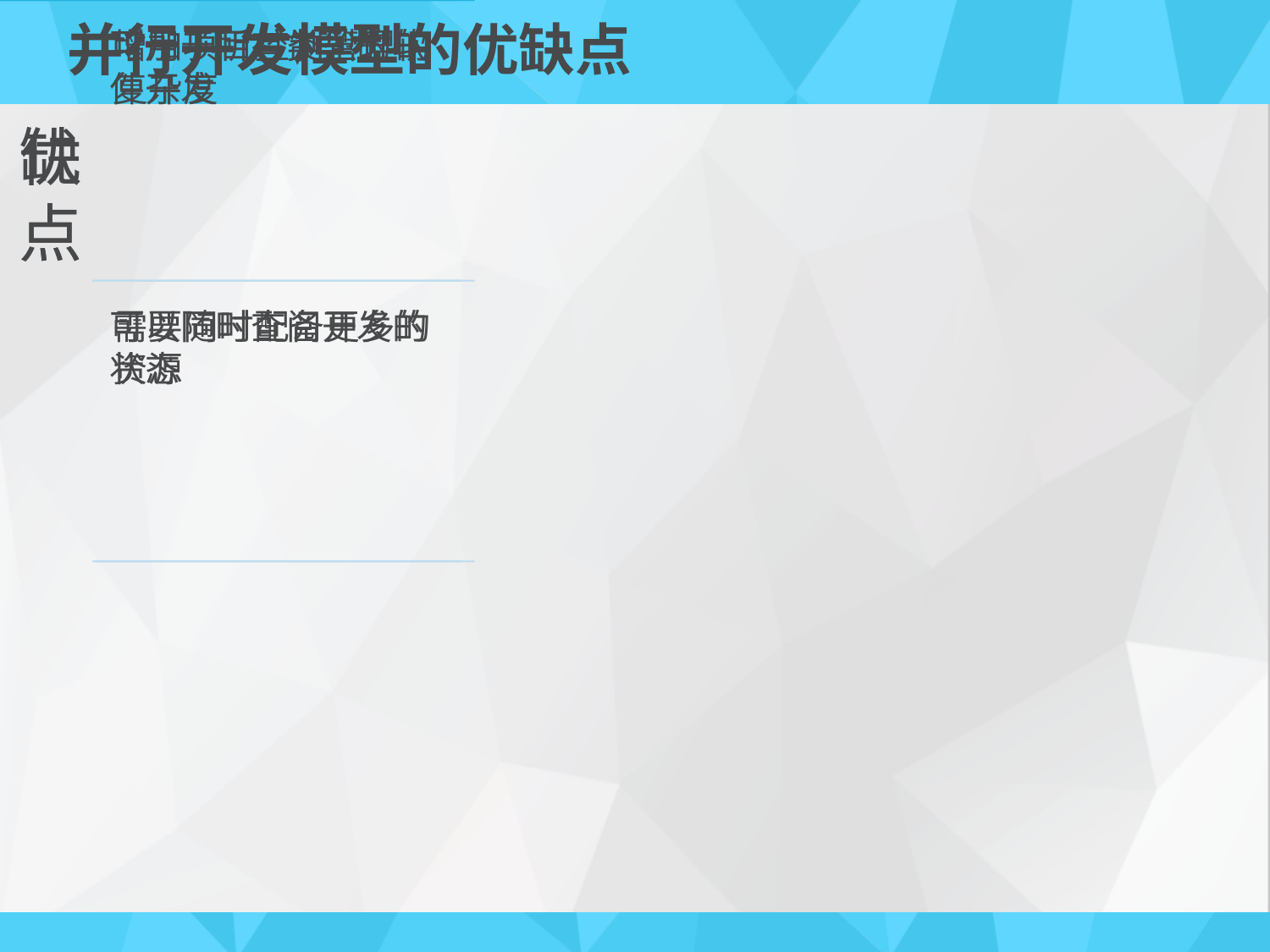

# 并行开发模型的优缺点

优点
可用于所有类型的软件开发
可以随时查阅开发的状态

缺点
增加项目控制管理的复杂度
需要同时配备更多的资源